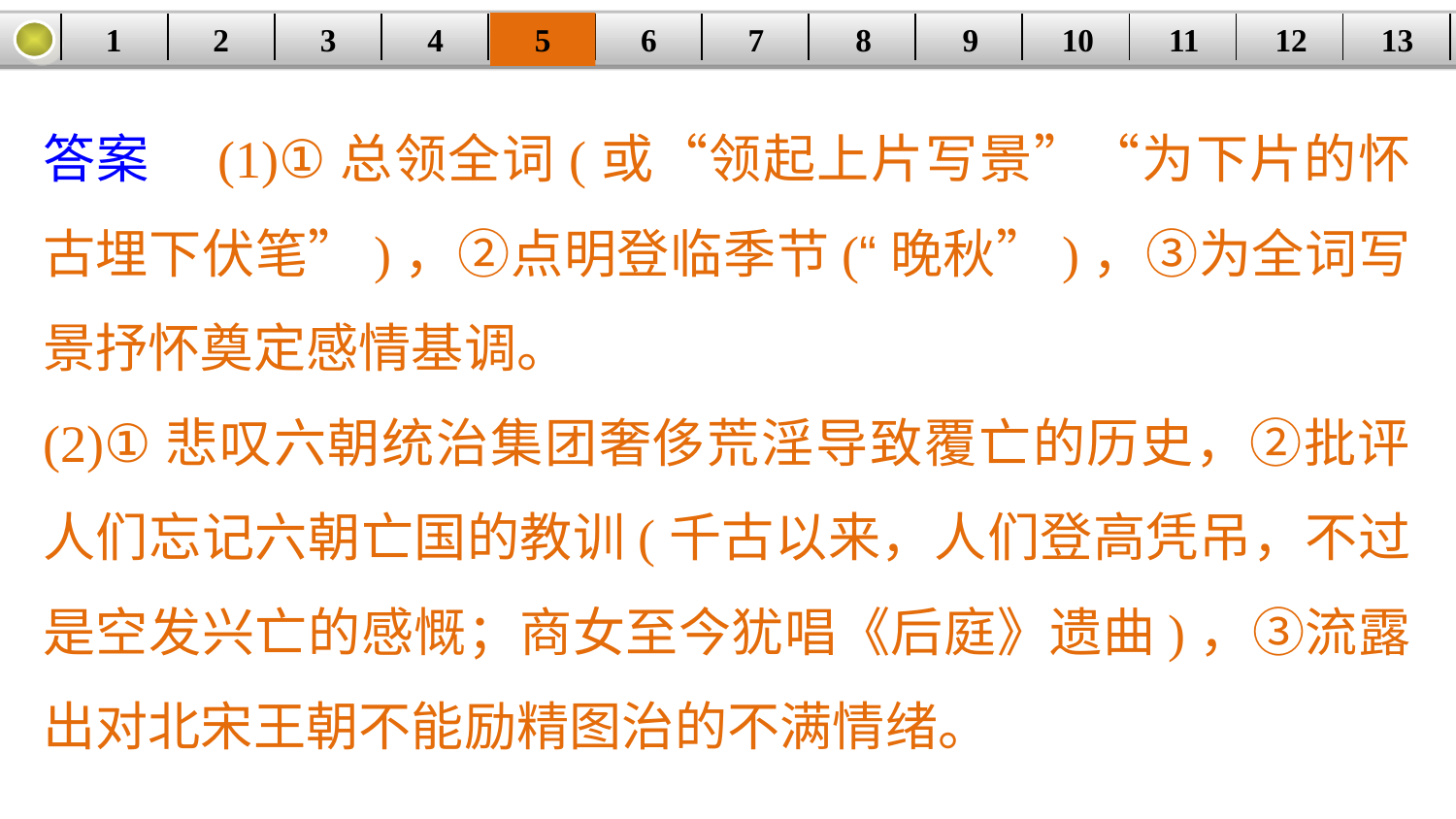

1
2
3
4
5
6
7
8
9
10
11
12
13
|  |  |  |  |  |  |  |  |  |  |  |  |  |
| --- | --- | --- | --- | --- | --- | --- | --- | --- | --- | --- | --- | --- |

答案　(1)①总领全词(或“领起上片写景”“为下片的怀古埋下伏笔”)，②点明登临季节(“晚秋”)，③为全词写景抒怀奠定感情基调。
(2)①悲叹六朝统治集团奢侈荒淫导致覆亡的历史，②批评人们忘记六朝亡国的教训(千古以来，人们登高凭吊，不过是空发兴亡的感慨；商女至今犹唱《后庭》遗曲)，③流露出对北宋王朝不能励精图治的不满情绪。